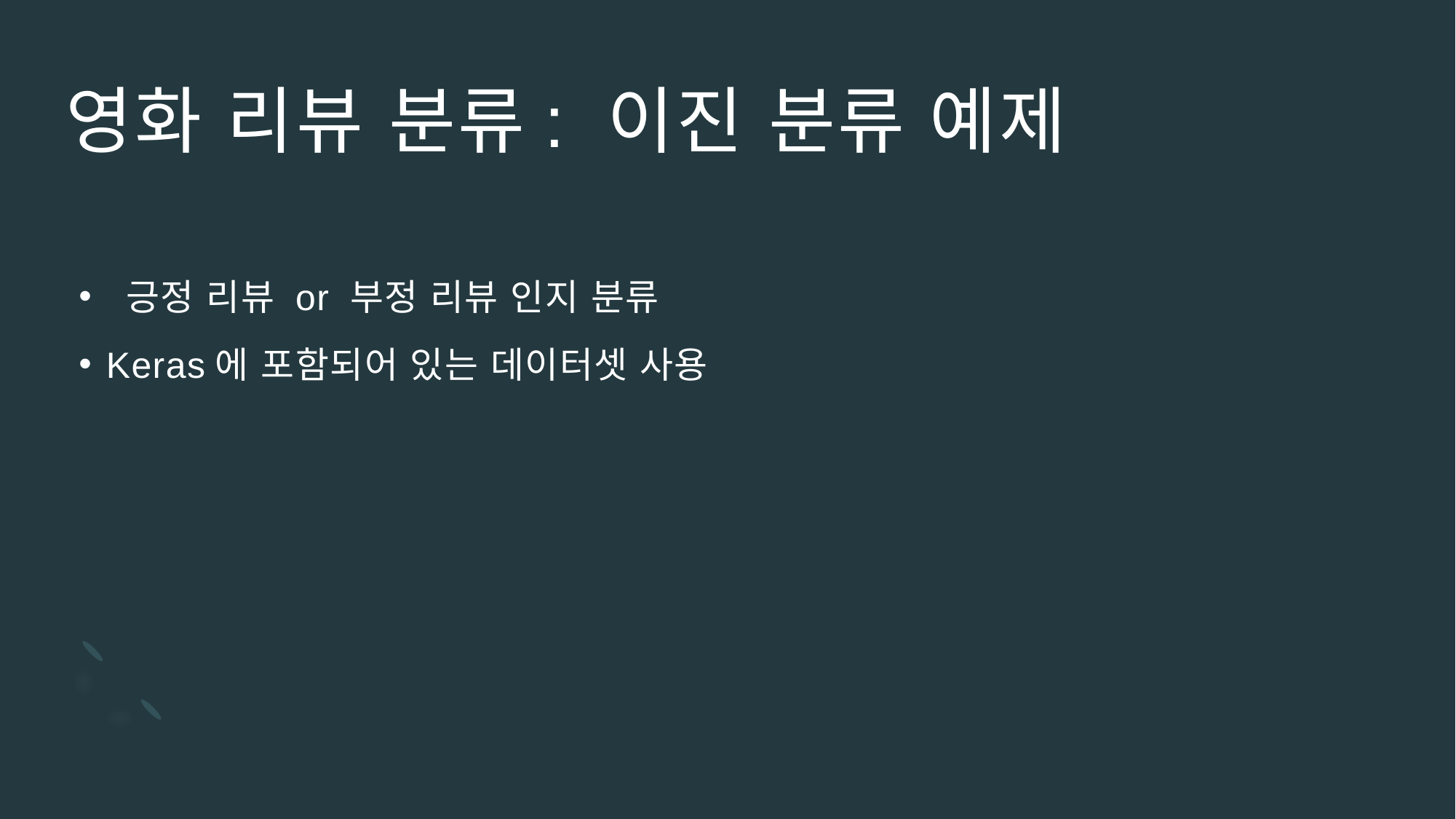

# 영화 리뷰 분류: 이진 분류 예제
 긍정 리뷰 or 부정 리뷰 인지 분류
Keras에 포함되어 있는 데이터셋 사용